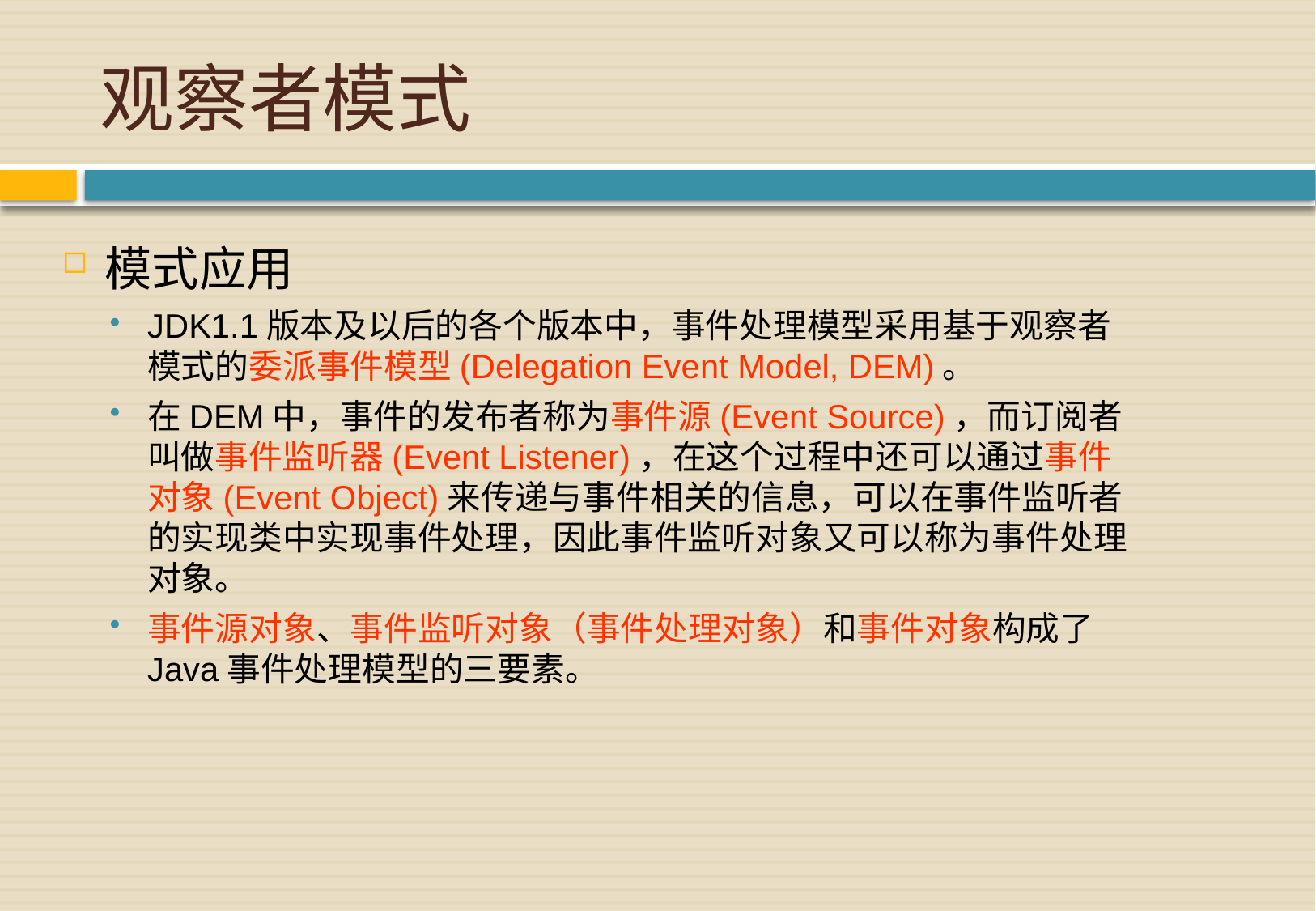

# 观察者模式
模式应用
JDK1.1版本及以后的各个版本中，事件处理模型采用基于观察者模式的委派事件模型(Delegation Event Model, DEM)。
在DEM中，事件的发布者称为事件源(Event Source)，而订阅者叫做事件监听器(Event Listener)，在这个过程中还可以通过事件对象(Event Object)来传递与事件相关的信息，可以在事件监听者的实现类中实现事件处理，因此事件监听对象又可以称为事件处理对象。
事件源对象、事件监听对象（事件处理对象）和事件对象构成了Java事件处理模型的三要素。